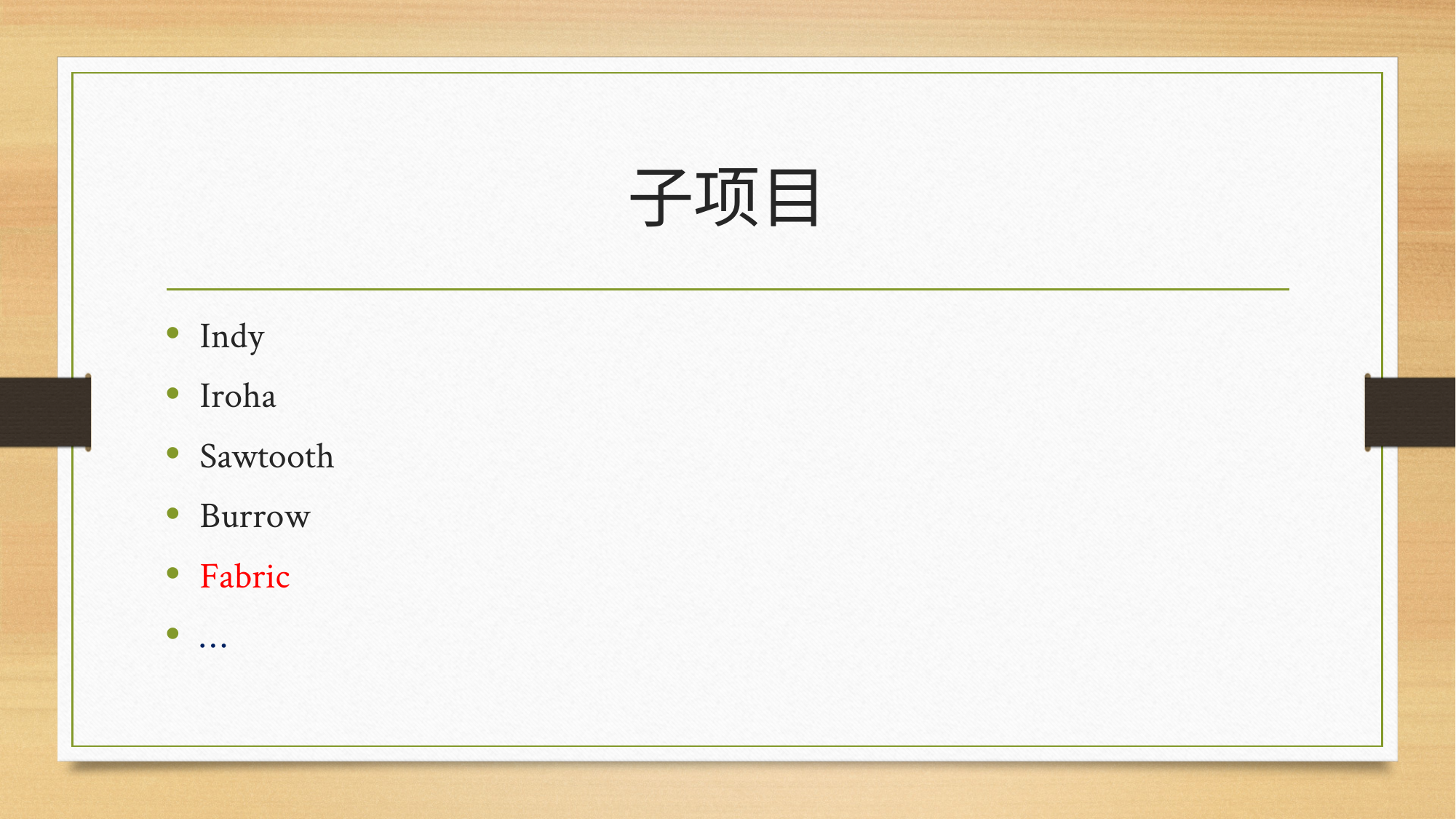

# 子项目
Indy
Iroha
Sawtooth
Burrow
Fabric
…